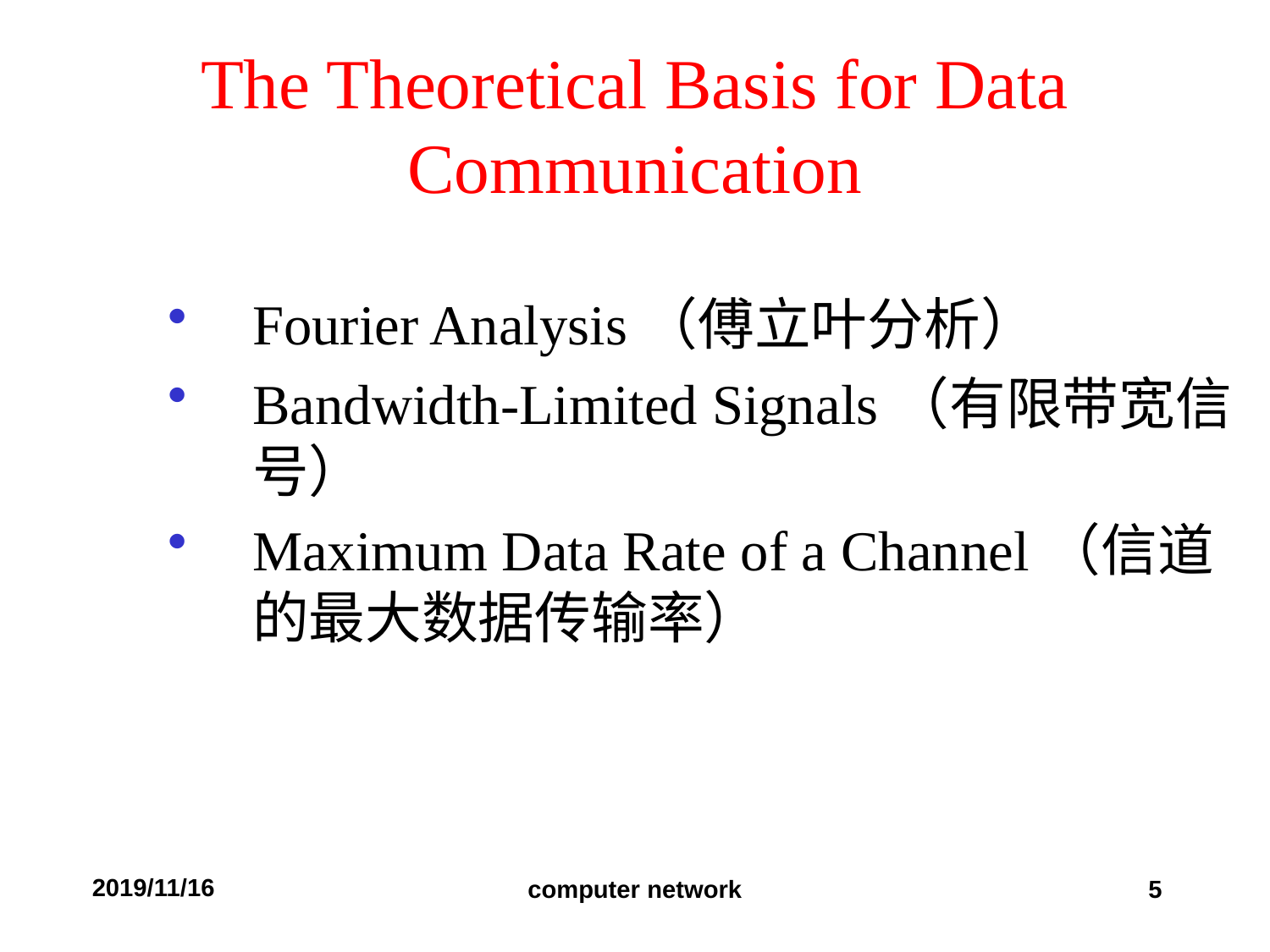

# The Theoretical Basis for Data Communication
Fourier Analysis（傅立叶分析）
Bandwidth-Limited Signals（有限带宽信号）
Maximum Data Rate of a Channel（信道的最大数据传输率）
2019/11/16
computer network
5